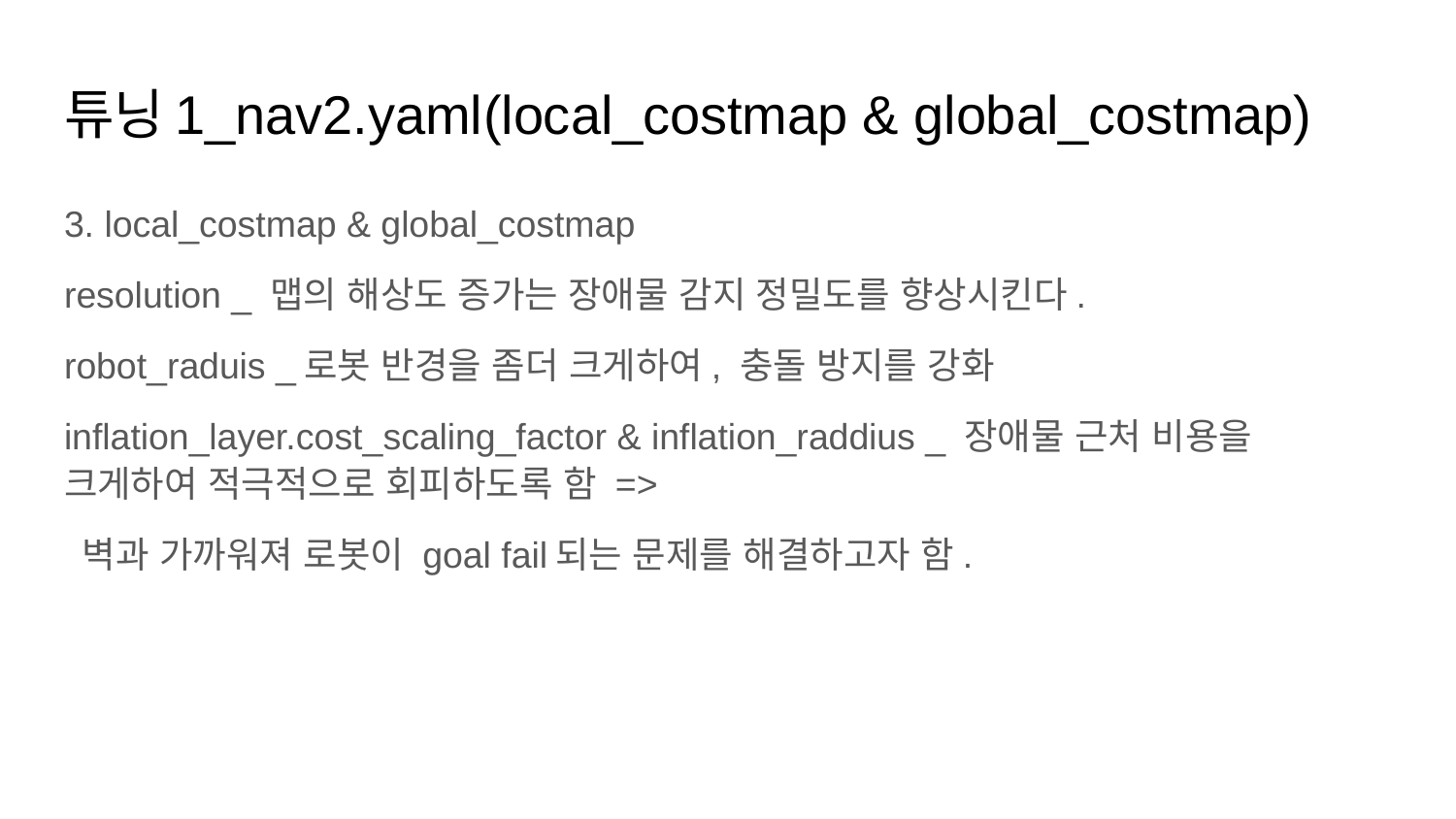

# 튜닝1_nav2.yaml	(local_costmap & global_costmap)
3. local_costmap & global_costmap
resolution _ 맵의 해상도 증가는 장애물 감지 정밀도를 향상시킨다.
robot_raduis _로봇 반경을 좀더 크게하여, 충돌 방지를 강화
inflation_layer.cost_scaling_factor & inflation_raddius _ 장애물 근처 비용을 크게하여 적극적으로 회피하도록 함 =>
 벽과 가까워져 로봇이 goal fail되는 문제를 해결하고자 함.